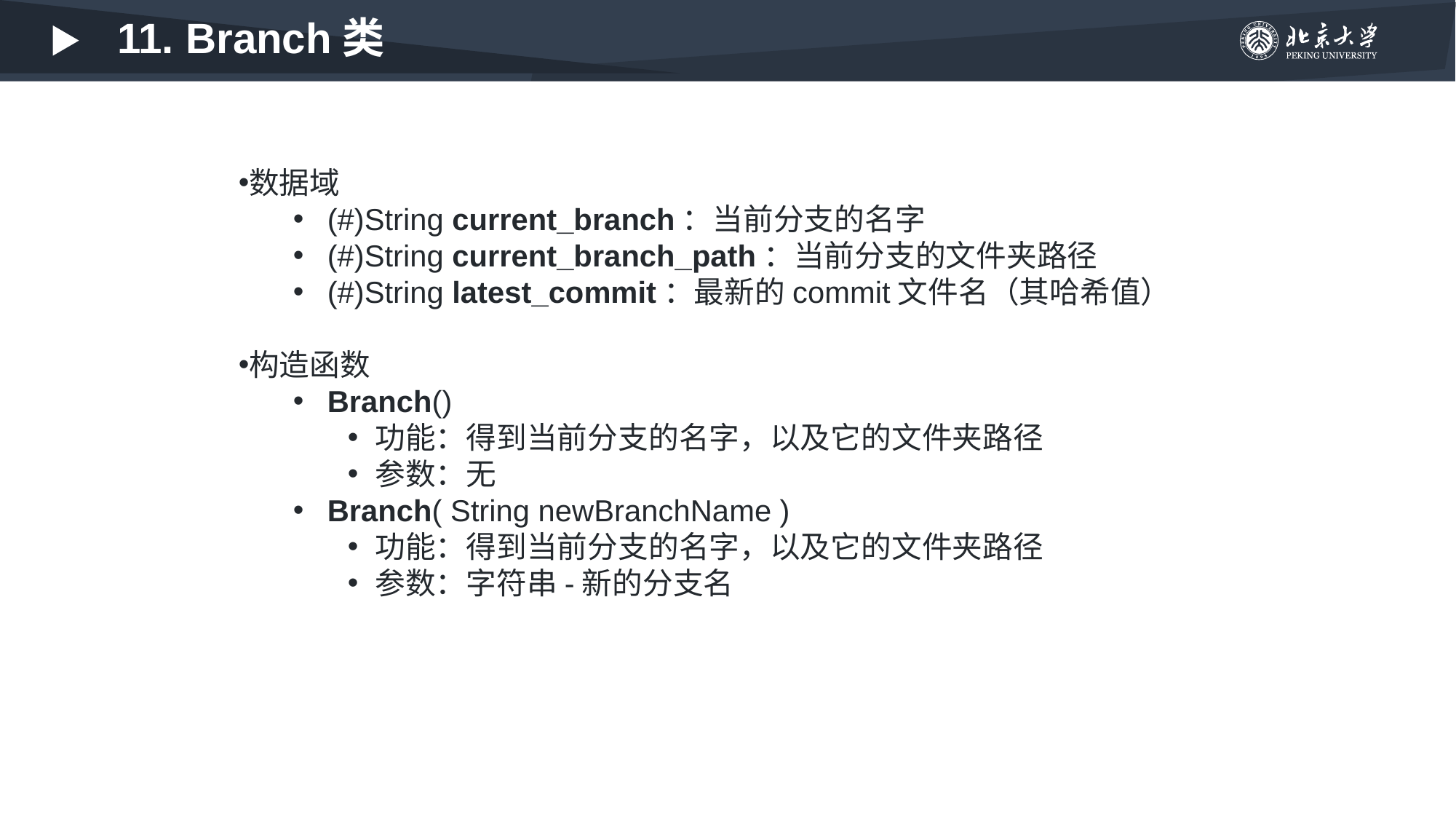

11. Branch类
数据域
(#)String current_branch：当前分支的名字
(#)String current_branch_path：当前分支的文件夹路径
(#)String latest_commit：最新的commit文件名（其哈希值）

构造函数
Branch()
功能：得到当前分支的名字，以及它的文件夹路径
参数：无
Branch( String newBranchName )
功能：得到当前分支的名字，以及它的文件夹路径
参数：字符串-新的分支名